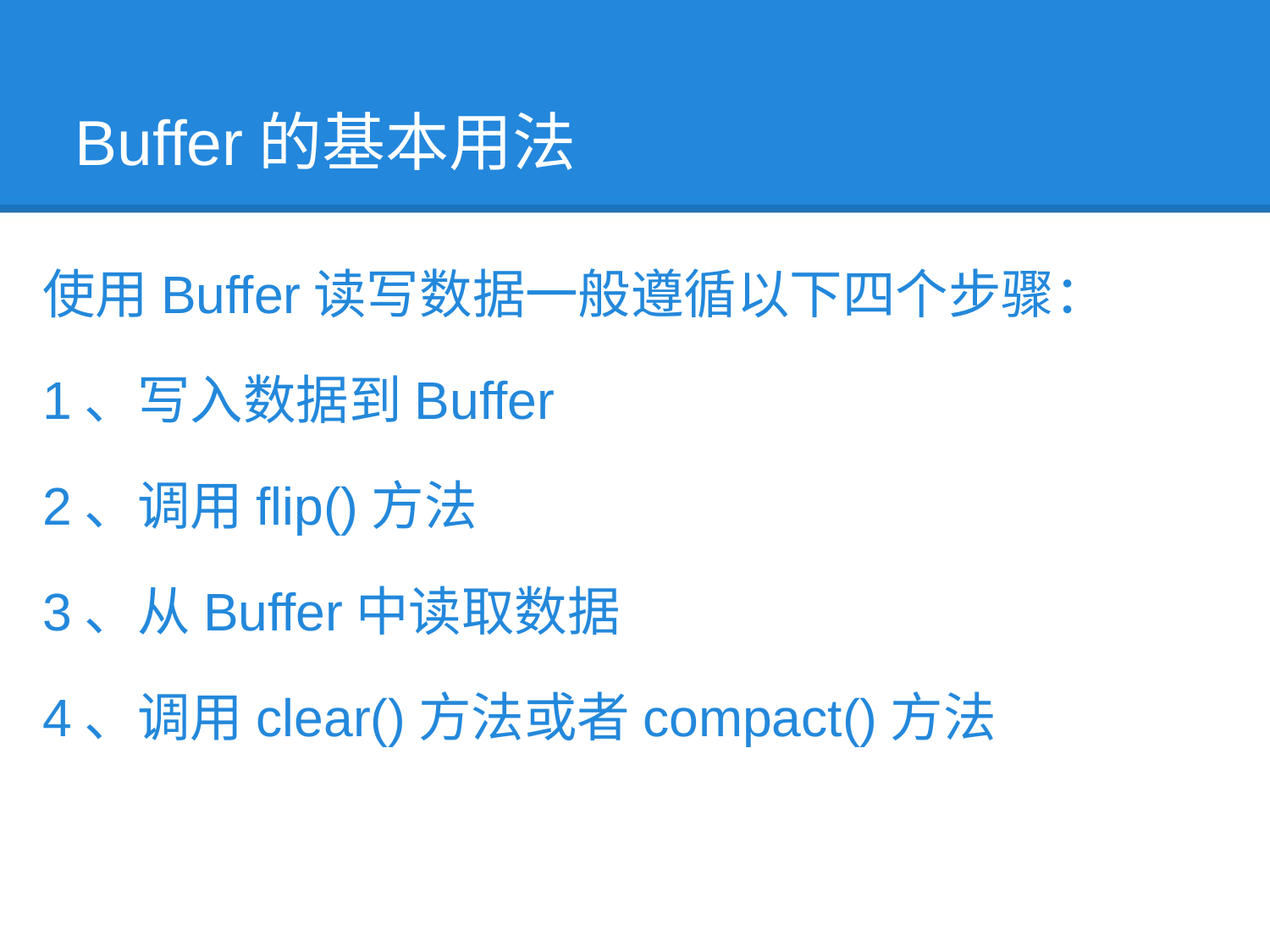

Buffer的基本用法
使用Buffer读写数据一般遵循以下四个步骤：

1、写入数据到Buffer

2、调用flip()方法

3、从Buffer中读取数据

4、调用clear()方法或者compact()方法